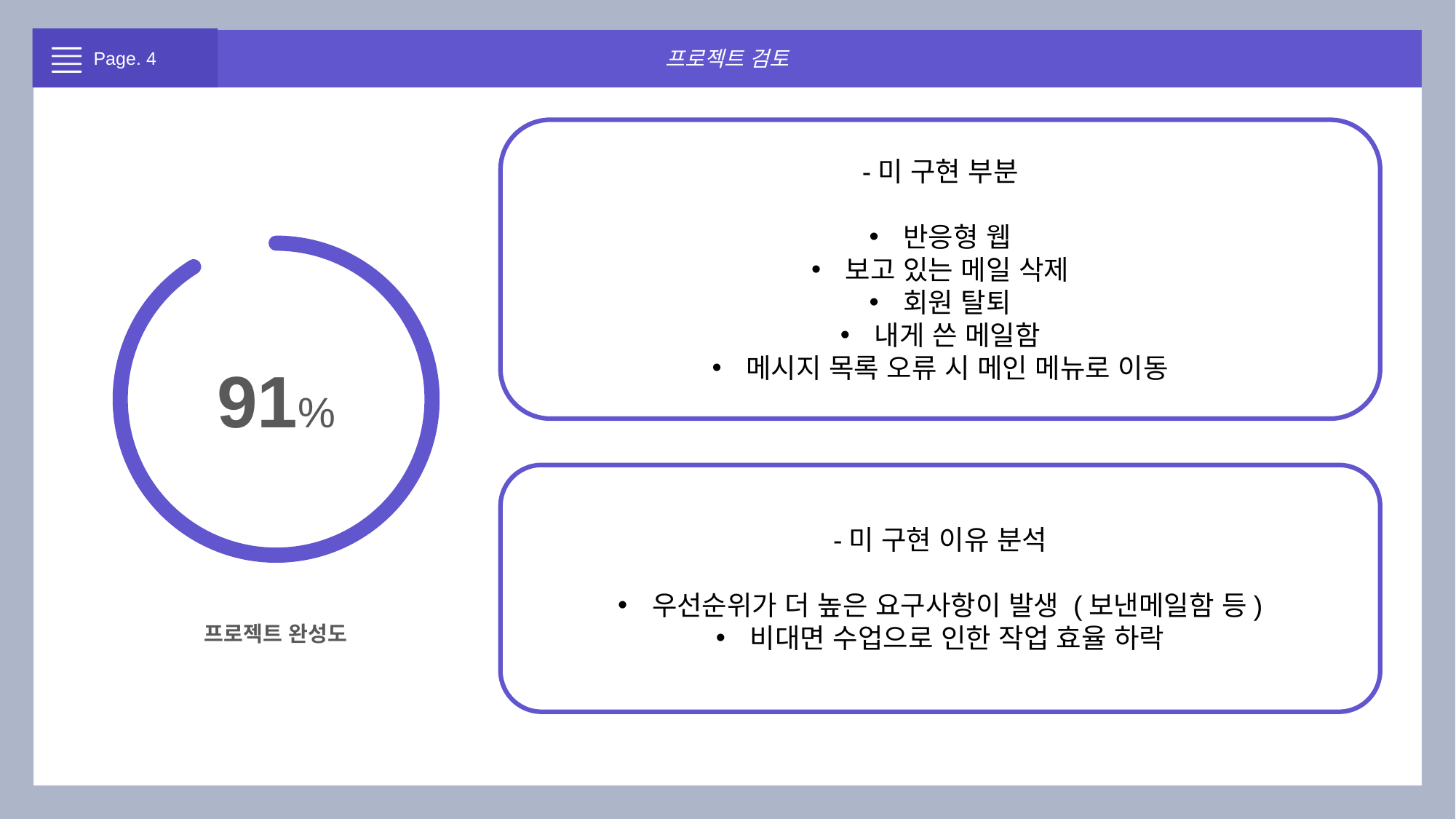

프로젝트 검토
Page. 4

-미 구현 부분

반응형 웹
보고 있는 메일 삭제
회원 탈퇴
내게 쓴 메일함
메시지 목록 오류 시 메인 메뉴로 이동

91%
-미 구현 이유 분석

우선순위가 더 높은 요구사항이 발생 (보낸메일함 등)
비대면 수업으로 인한 작업 효율 하락
프로젝트 완성도